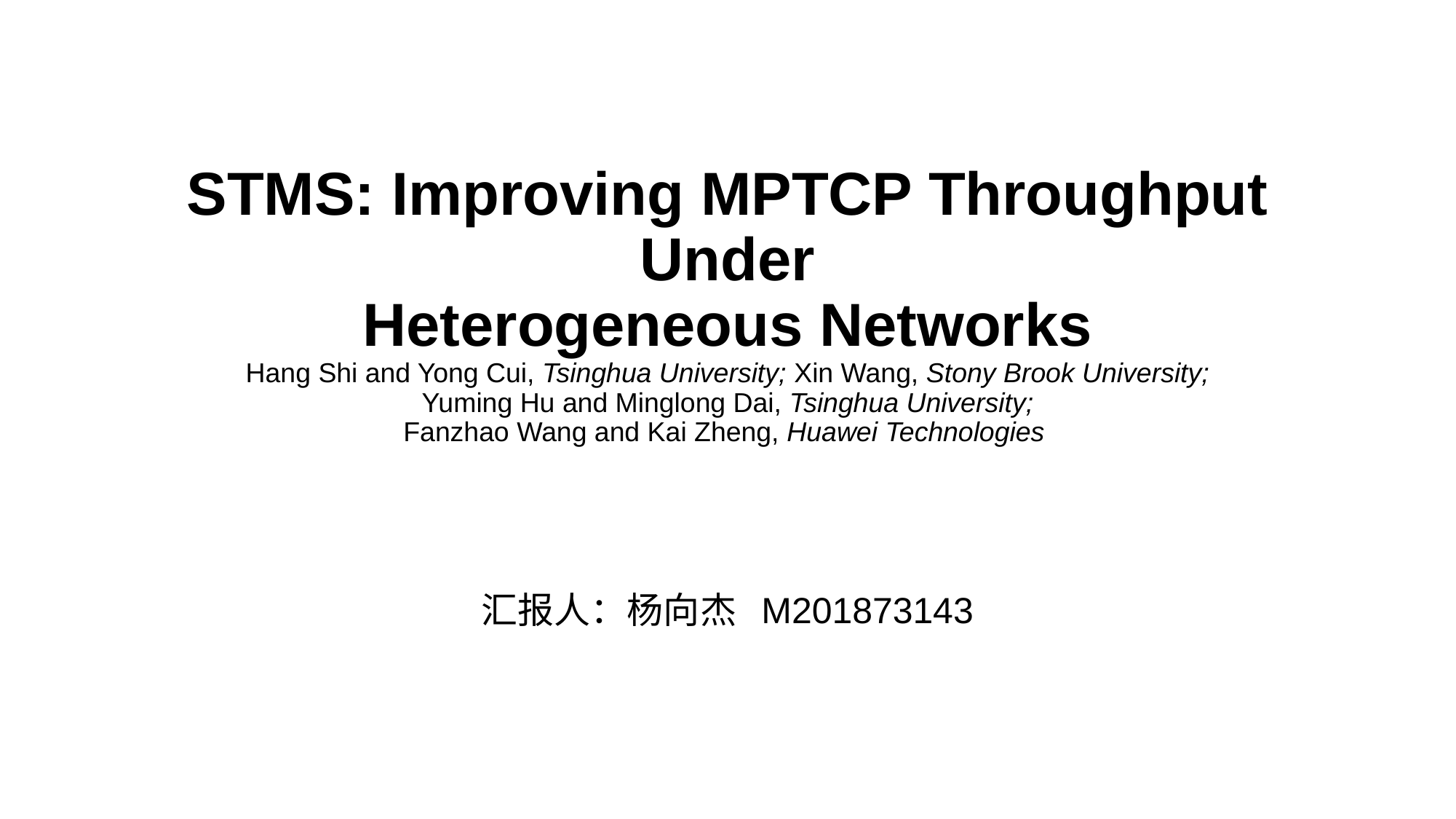

# STMS: Improving MPTCP Throughput Under Heterogeneous Networks Hang Shi and Yong Cui, Tsinghua University; Xin Wang, Stony Brook University; Yuming Hu and Minglong Dai, Tsinghua University; Fanzhao Wang and Kai Zheng, Huawei Technologies 汇报人：杨向杰  M201873143